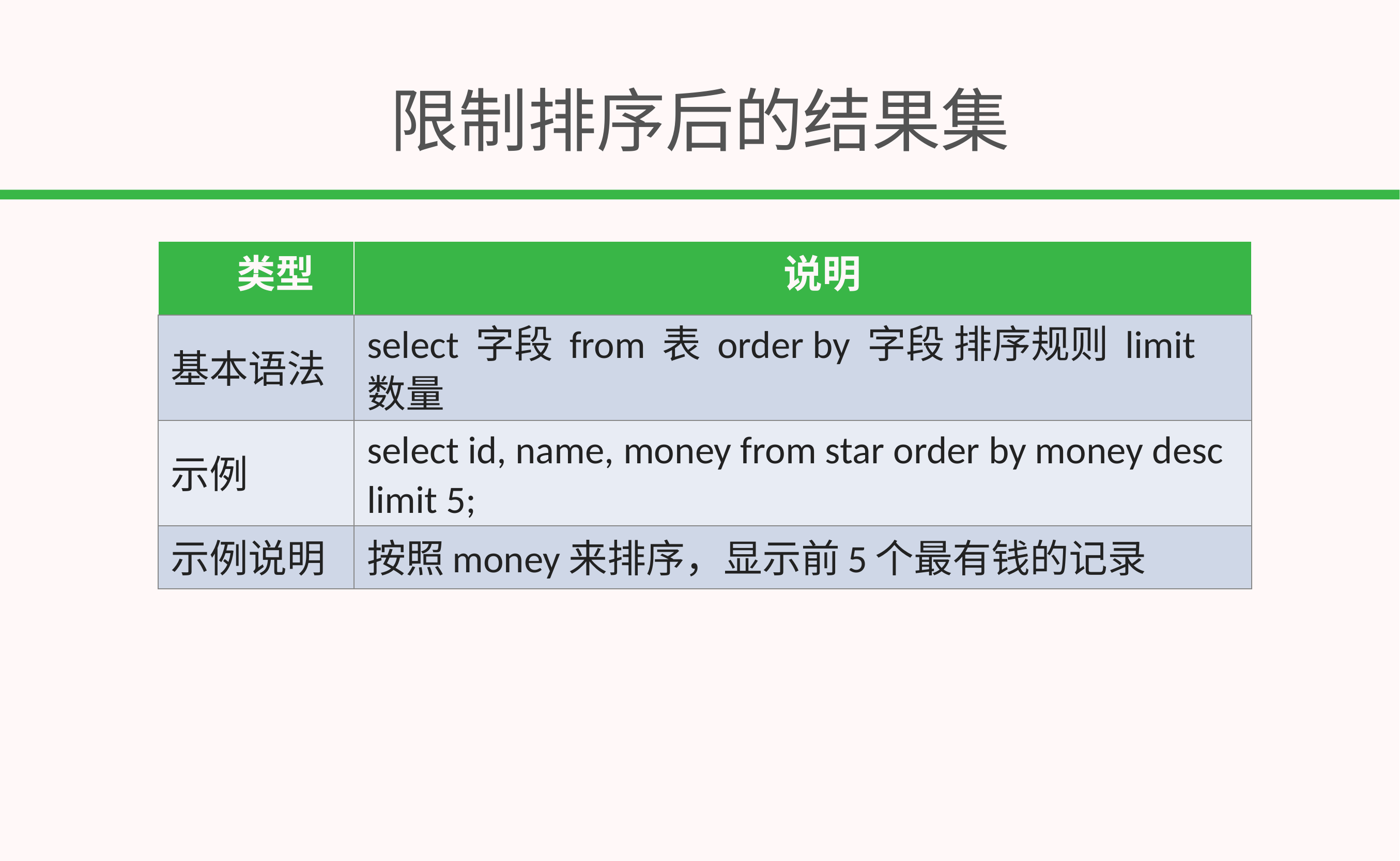

# 限制排序后的结果集
| 类型 | 说明 |
| --- | --- |
| 基本语法 | select 字段 from 表 order by 字段 排序规则 limit 数量 |
| 示例 | select id, name, money from star order by money desc limit 5; |
| 示例说明 | 按照money来排序，显示前5个最有钱的记录 |